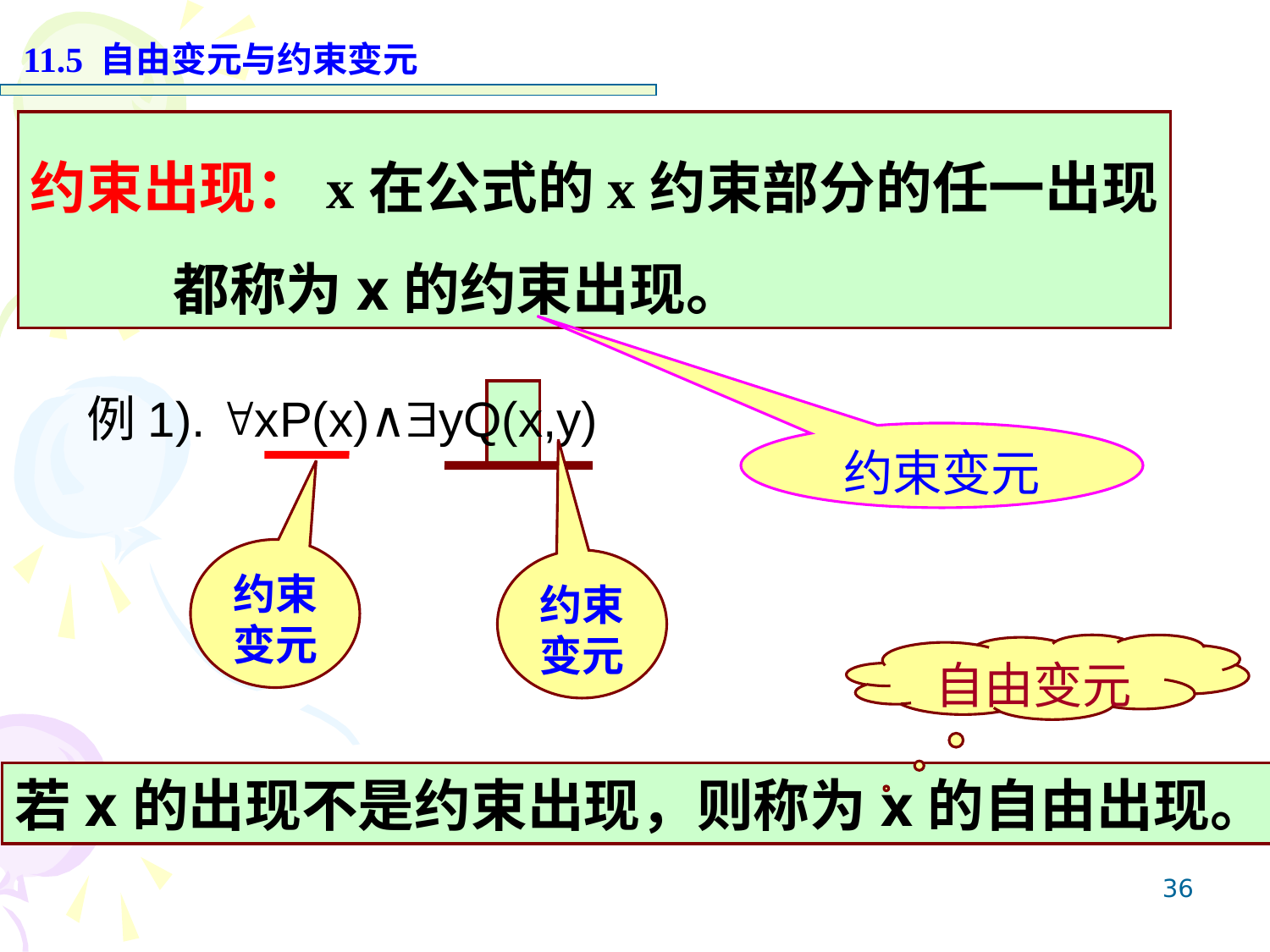

11.5 自由变元与约束变元

约束出现：x在公式的x约束部分的任一出现
          都称为x的约束出现。
例1). ∀xP(x)∧∃yQ(x,y)

约束变元

约束变元
约束变元
自由变元
若x的出现不是约束出现，则称为x的自由出现。
36